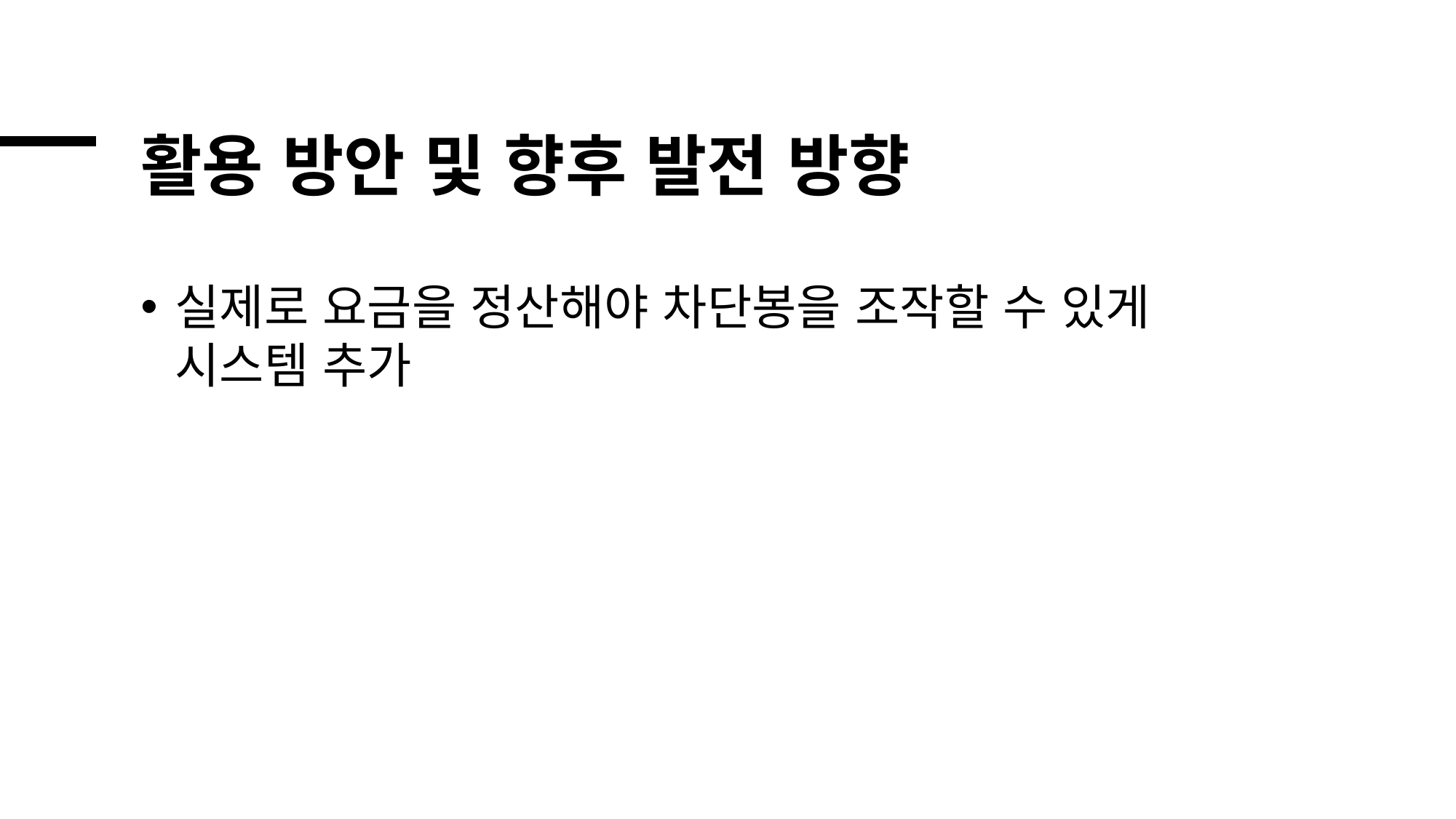

# 활용 방안 및 향후 발전 방향
실제로 요금을 정산해야 차단봉을 조작할 수 있게 시스템 추가